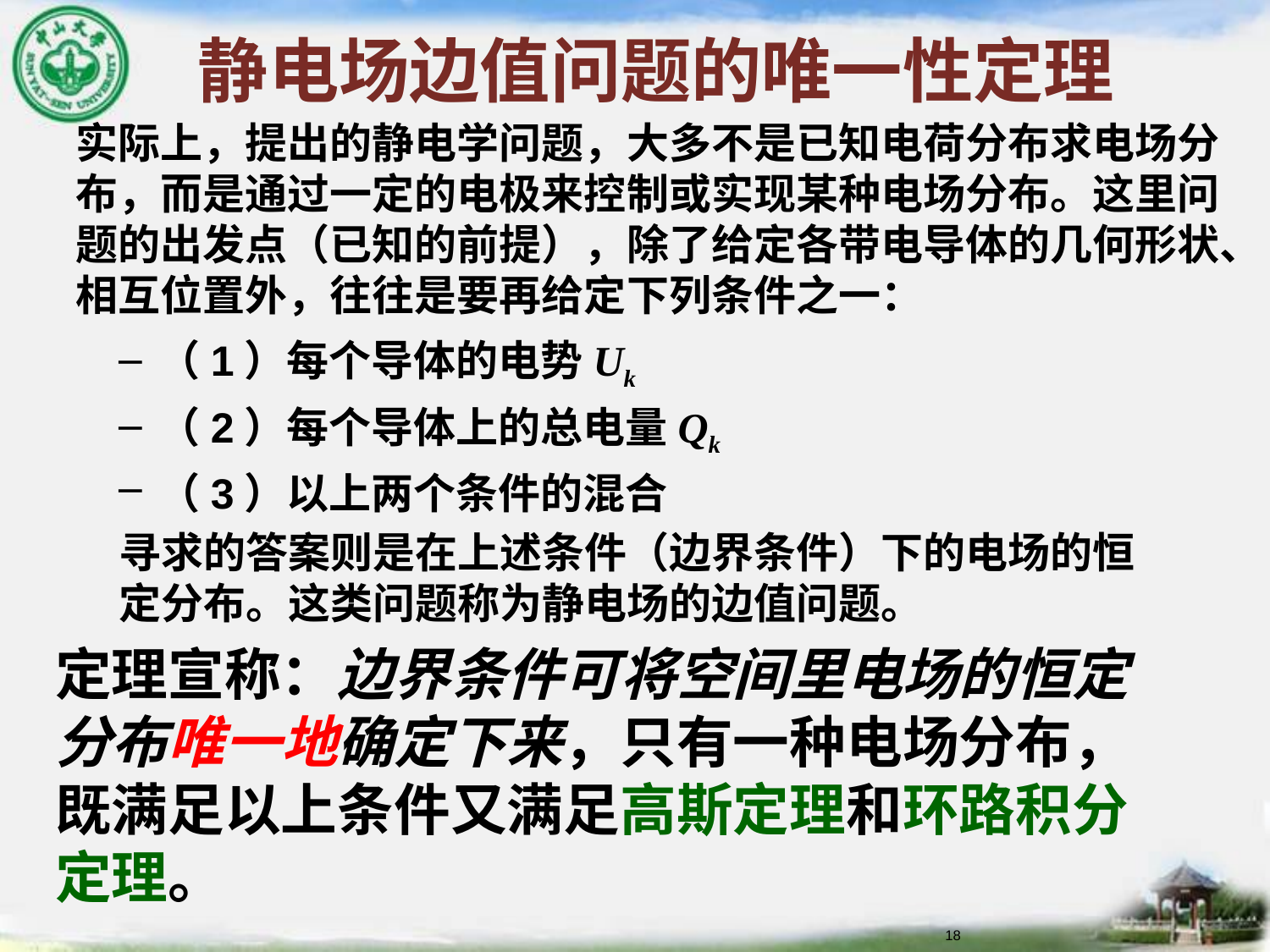

# 静电场边值问题的唯一性定理
实际上，提出的静电学问题，大多不是已知电荷分布求电场分布，而是通过一定的电极来控制或实现某种电场分布。这里问题的出发点（已知的前提），除了给定各带电导体的几何形状、相互位置外，往往是要再给定下列条件之一：
（1）每个导体的电势Uk
（2）每个导体上的总电量Qk
（3）以上两个条件的混合
寻求的答案则是在上述条件（边界条件）下的电场的恒定分布。这类问题称为静电场的边值问题。
定理宣称：边界条件可将空间里电场的恒定分布唯一地确定下来，只有一种电场分布，既满足以上条件又满足高斯定理和环路积分定理。
18